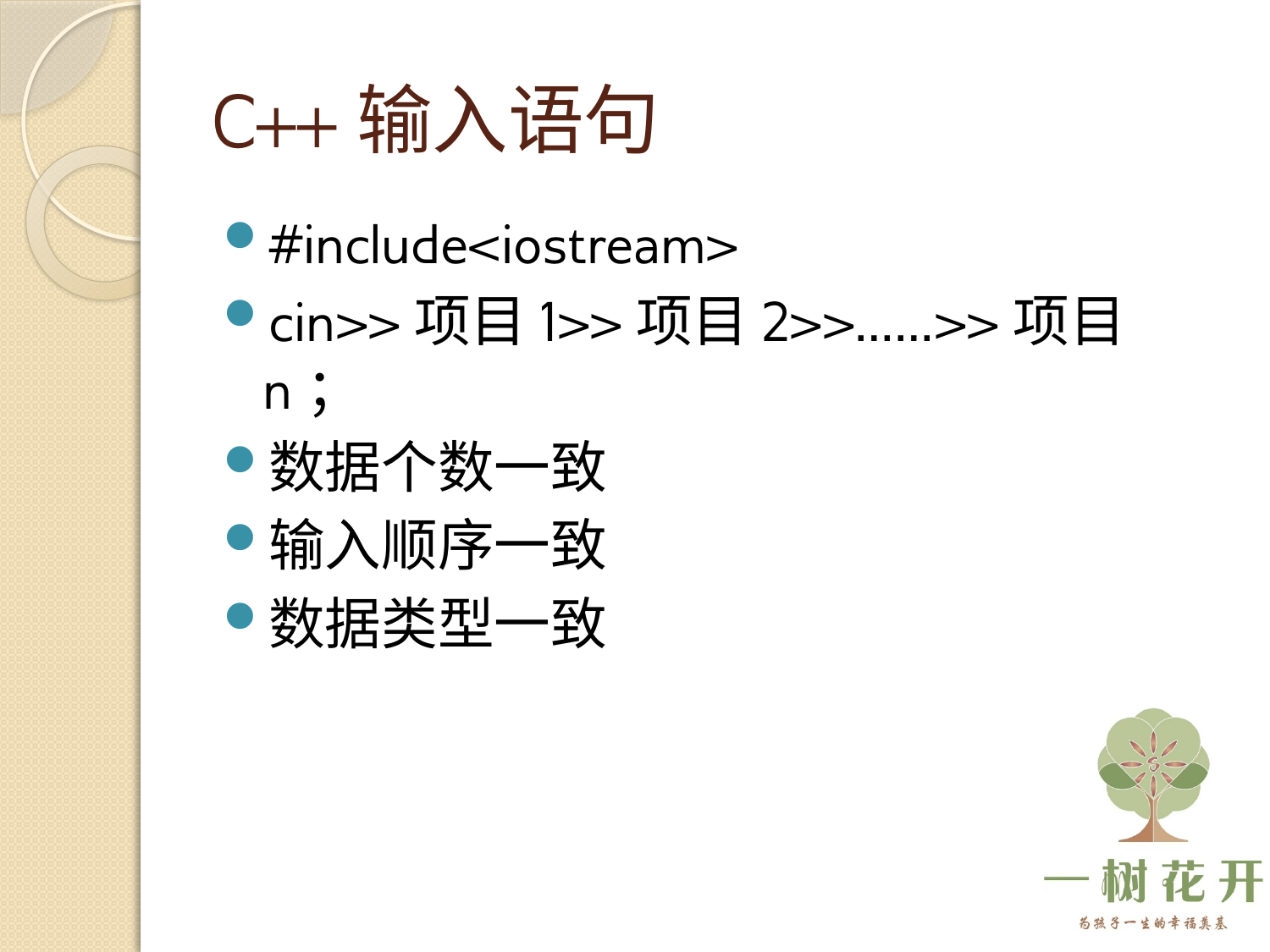

# C++输入语句
#include<iostream>
cin>>项目1>>项目2>>……>>项目n；
数据个数一致
输入顺序一致
数据类型一致